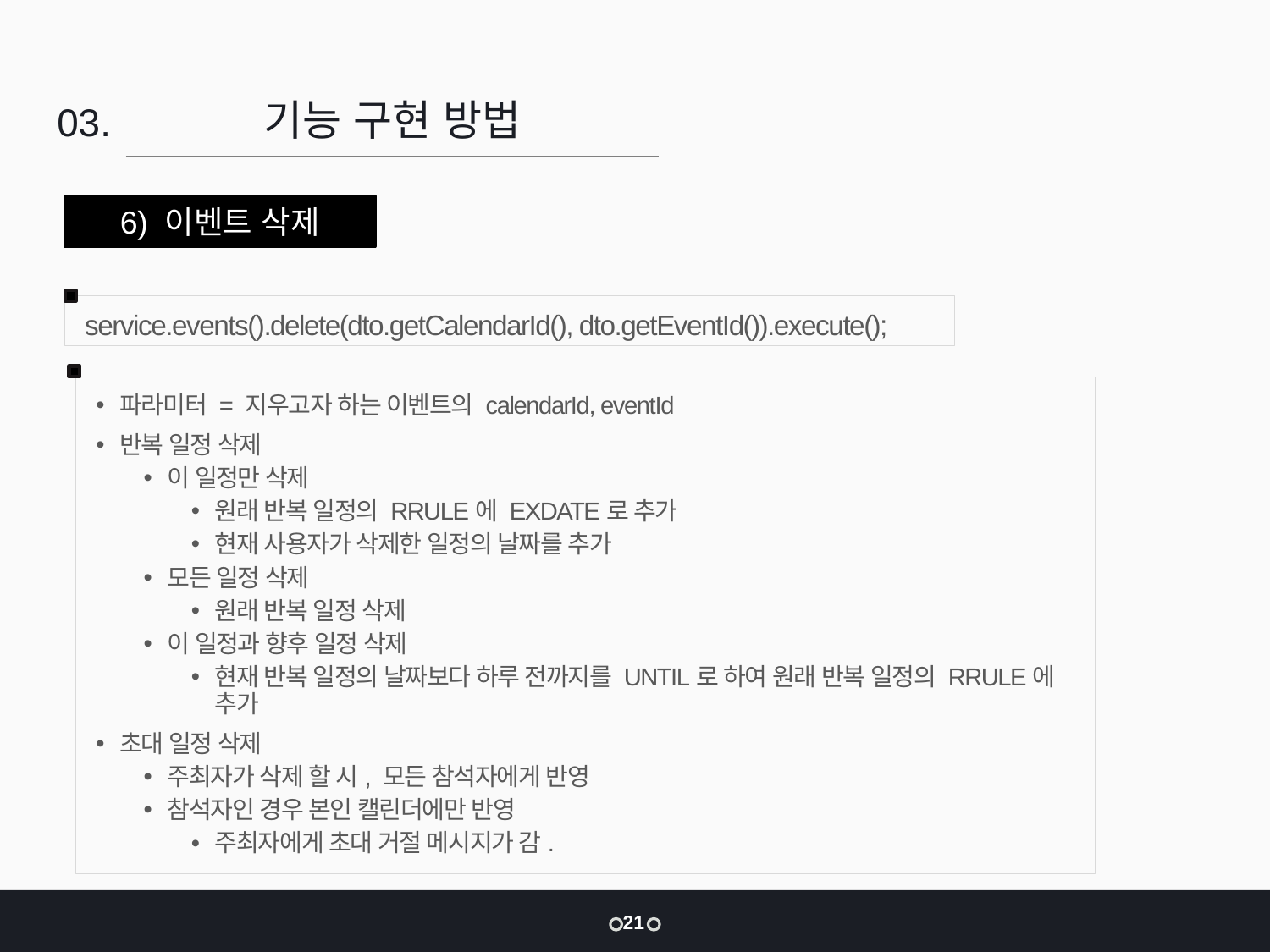

기능 구현 방법
03.
6) 이벤트 삭제

service.events().delete(dto.getCalendarId(), dto.getEventId()).execute();

파라미터 = 지우고자 하는 이벤트의 calendarId, eventId
반복 일정 삭제
이 일정만 삭제
원래 반복 일정의 RRULE에 EXDATE로 추가
현재 사용자가 삭제한 일정의 날짜를 추가
모든 일정 삭제
원래 반복 일정 삭제
이 일정과 향후 일정 삭제
현재 반복 일정의 날짜보다 하루 전까지를 UNTIL로 하여 원래 반복 일정의 RRULE에 추가
초대 일정 삭제
주최자가 삭제 할 시, 모든 참석자에게 반영
참석자인 경우 본인 캘린더에만 반영
주최자에게 초대 거절 메시지가 감.
21